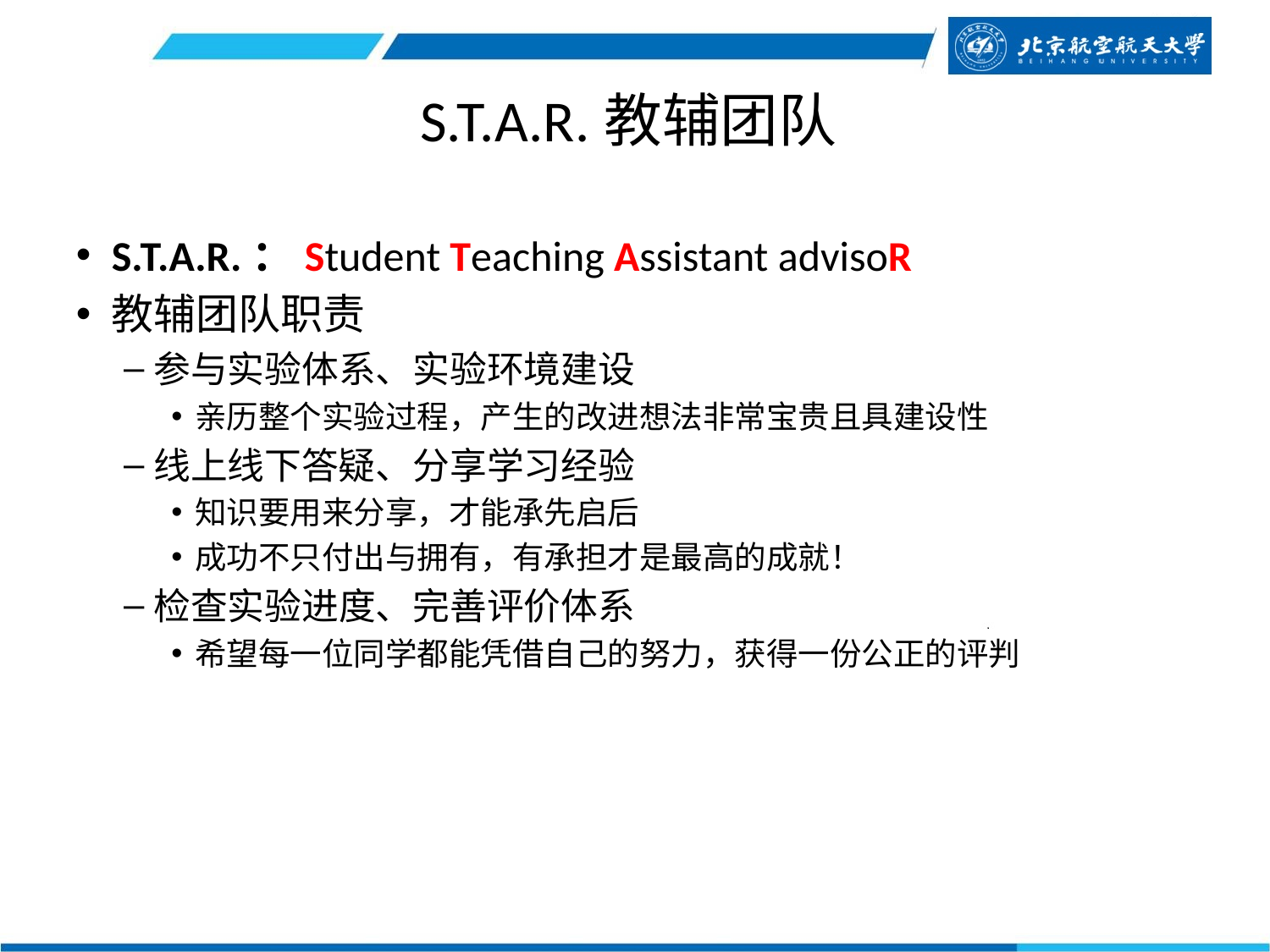

# S.T.A.R.教辅团队
S.T.A.R.：Student Teaching Assistant advisoR
教辅团队职责
参与实验体系、实验环境建设
亲历整个实验过程，产生的改进想法非常宝贵且具建设性
线上线下答疑、分享学习经验
知识要用来分享，才能承先启后
成功不只付出与拥有，有承担才是最高的成就！
检查实验进度、完善评价体系
希望每一位同学都能凭借自己的努力，获得一份公正的评判